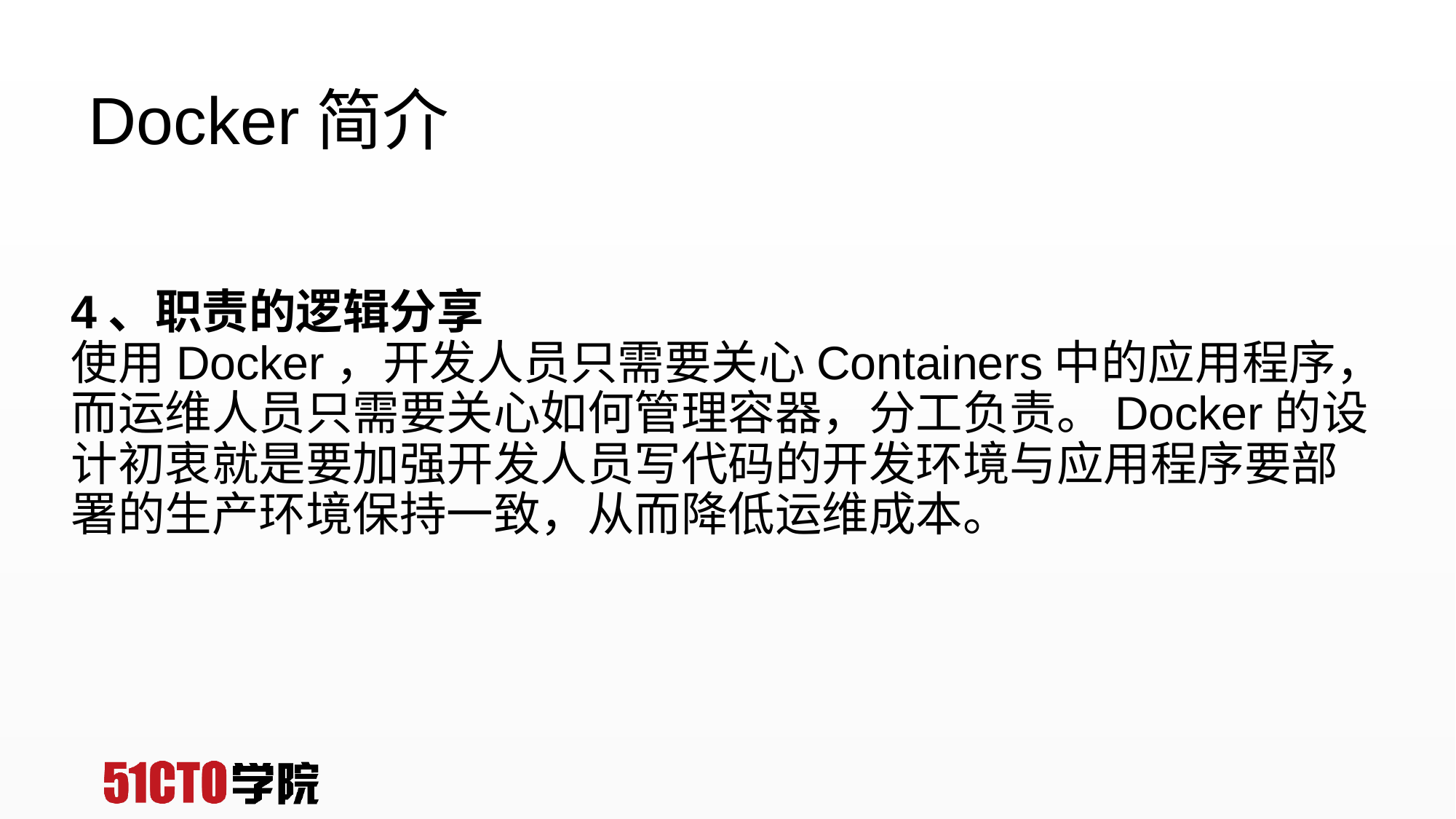

Docker简介
# 4、职责的逻辑分享 使用Docker，开发人员只需要关心Containers中的应用程序，而运维人员只需要关心如何管理容器，分工负责。Docker的设计初衷就是要加强开发人员写代码的开发环境与应用程序要部署的生产环境保持一致，从而降低运维成本。